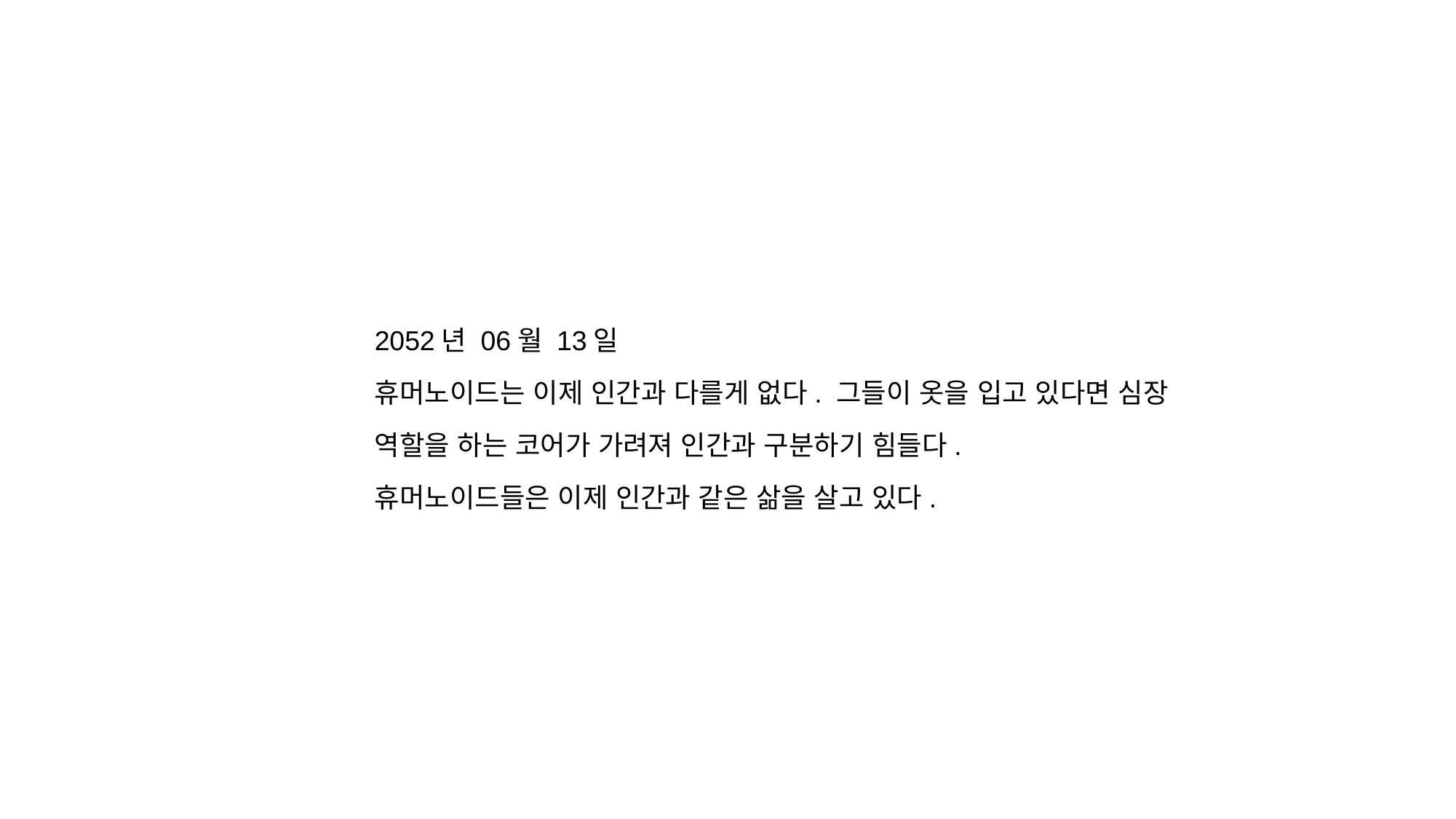

2052년 06월 13일
휴머노이드는 이제 인간과 다를게 없다. 그들이 옷을 입고 있다면 심장 역할을 하는 코어가 가려져 인간과 구분하기 힘들다.
휴머노이드들은 이제 인간과 같은 삶을 살고 있다.